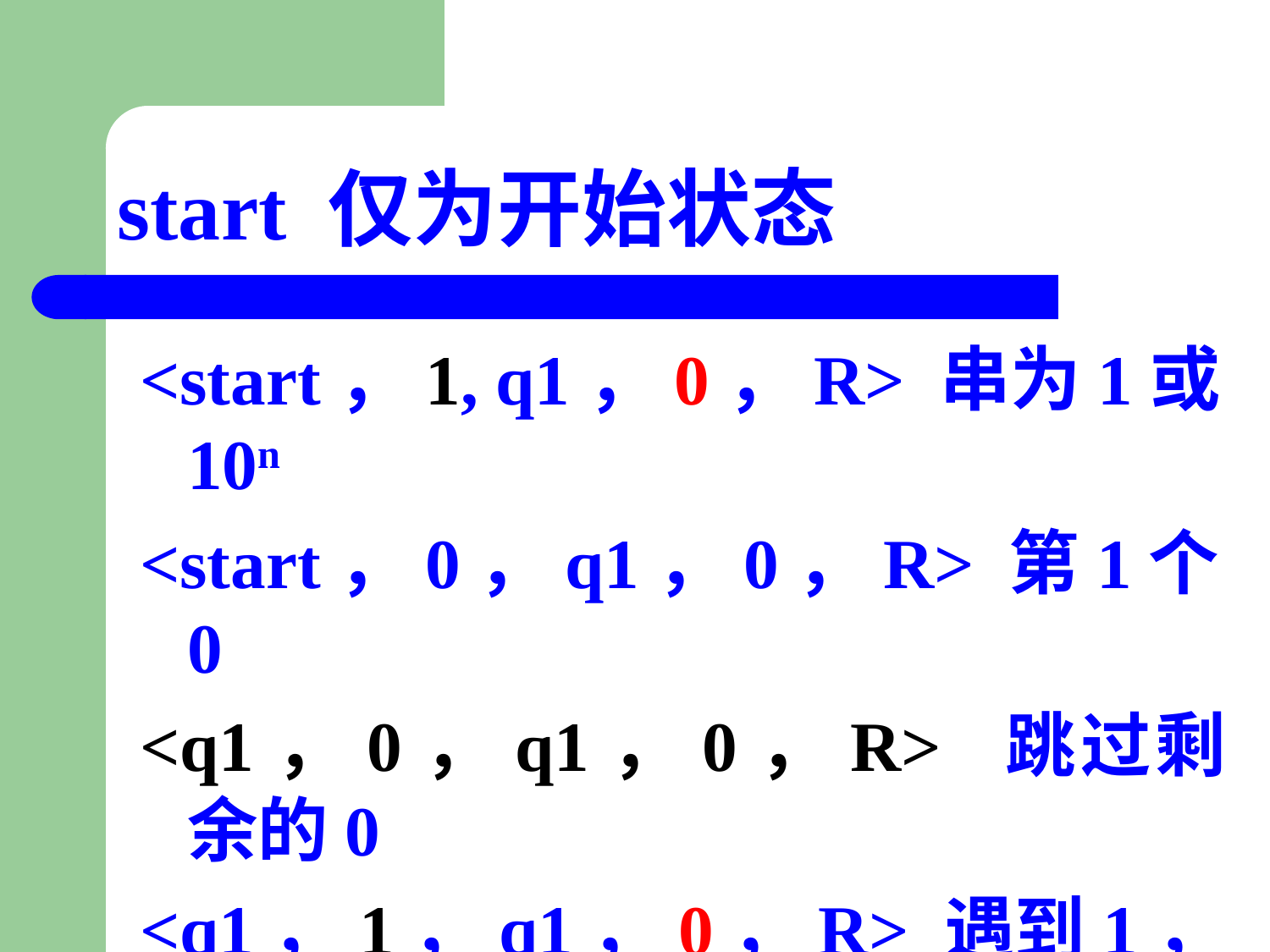

# start 仅为开始状态
<start，1, q1，0，R> 串为1或10n
<start，0，q1，0，R> 第1个0
<q1，0，q1，0，R>  跳过剩余的0
<q1，1，q1，0，R> 遇到1，改为0
<q1，B，q2，B，L> 遇到B，向左找0
<q2，0，accept，B，N>最后的0改为B